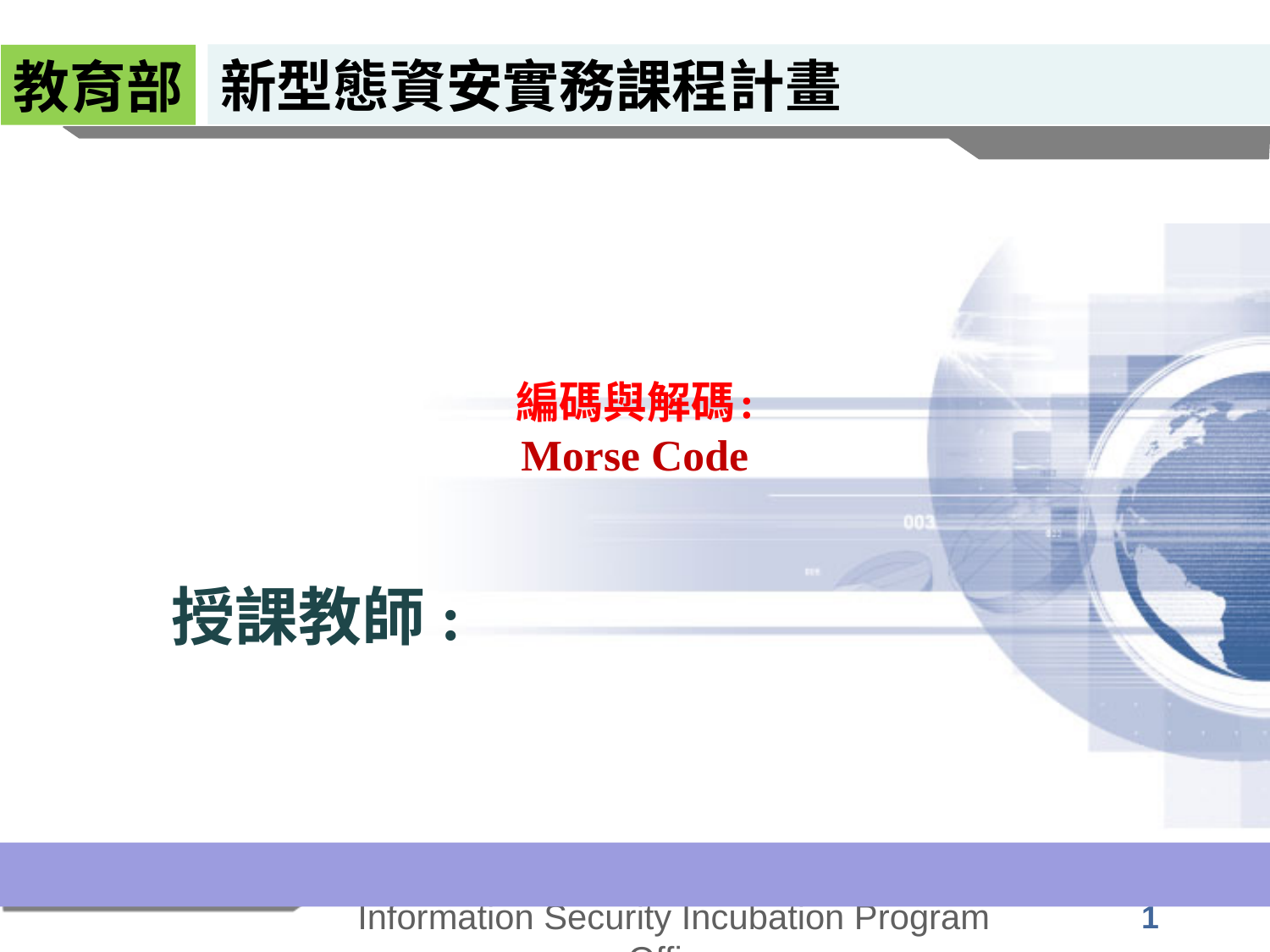

新型態資安實務課程計畫
教育部
# 編碼與解碼: Morse Code
授課教師: